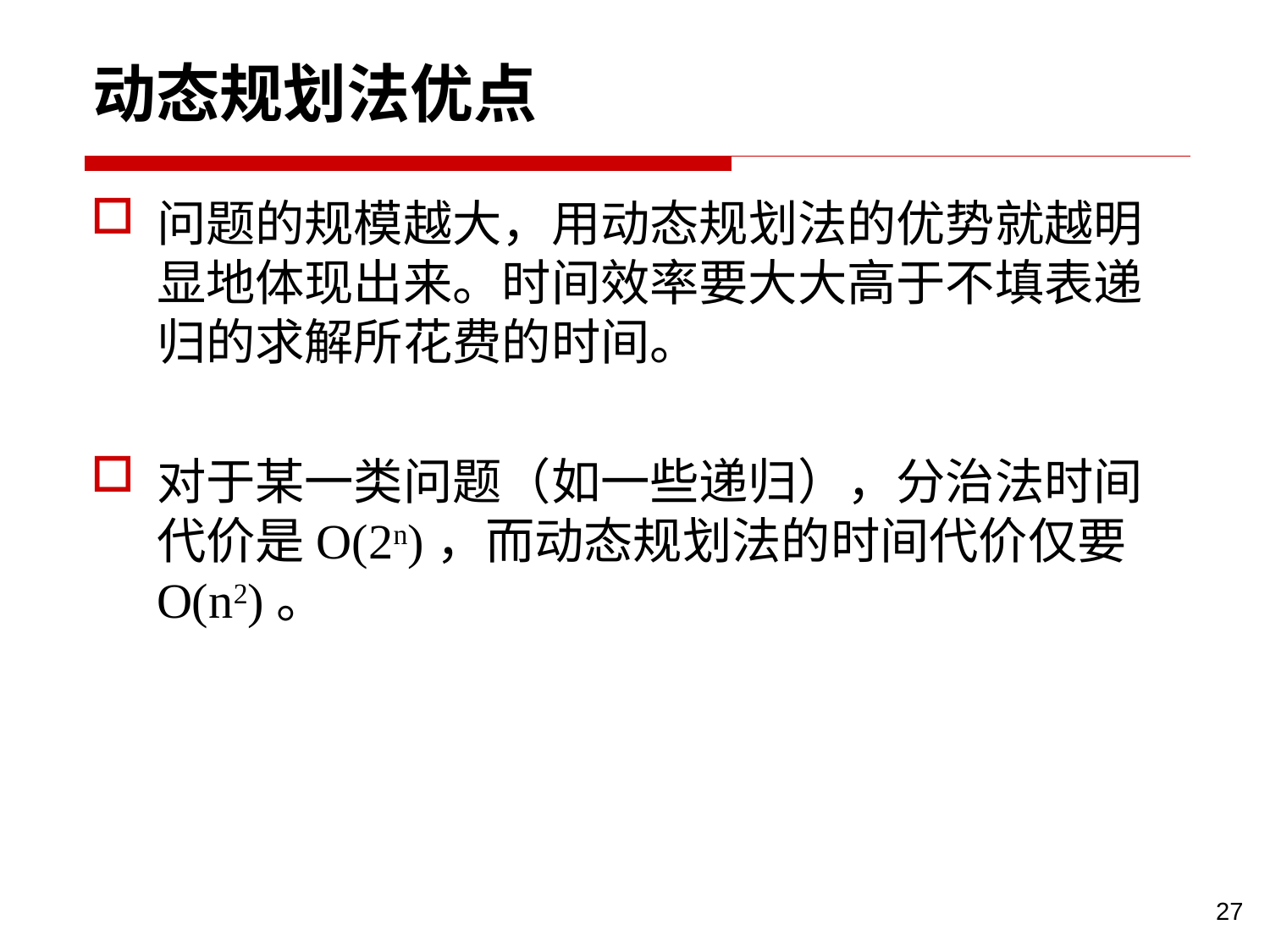

# 动态规划法优点
问题的规模越大，用动态规划法的优势就越明显地体现出来。时间效率要大大高于不填表递归的求解所花费的时间。

对于某一类问题（如一些递归），分治法时间代价是O(2n)，而动态规划法的时间代价仅要O(n2)。
27